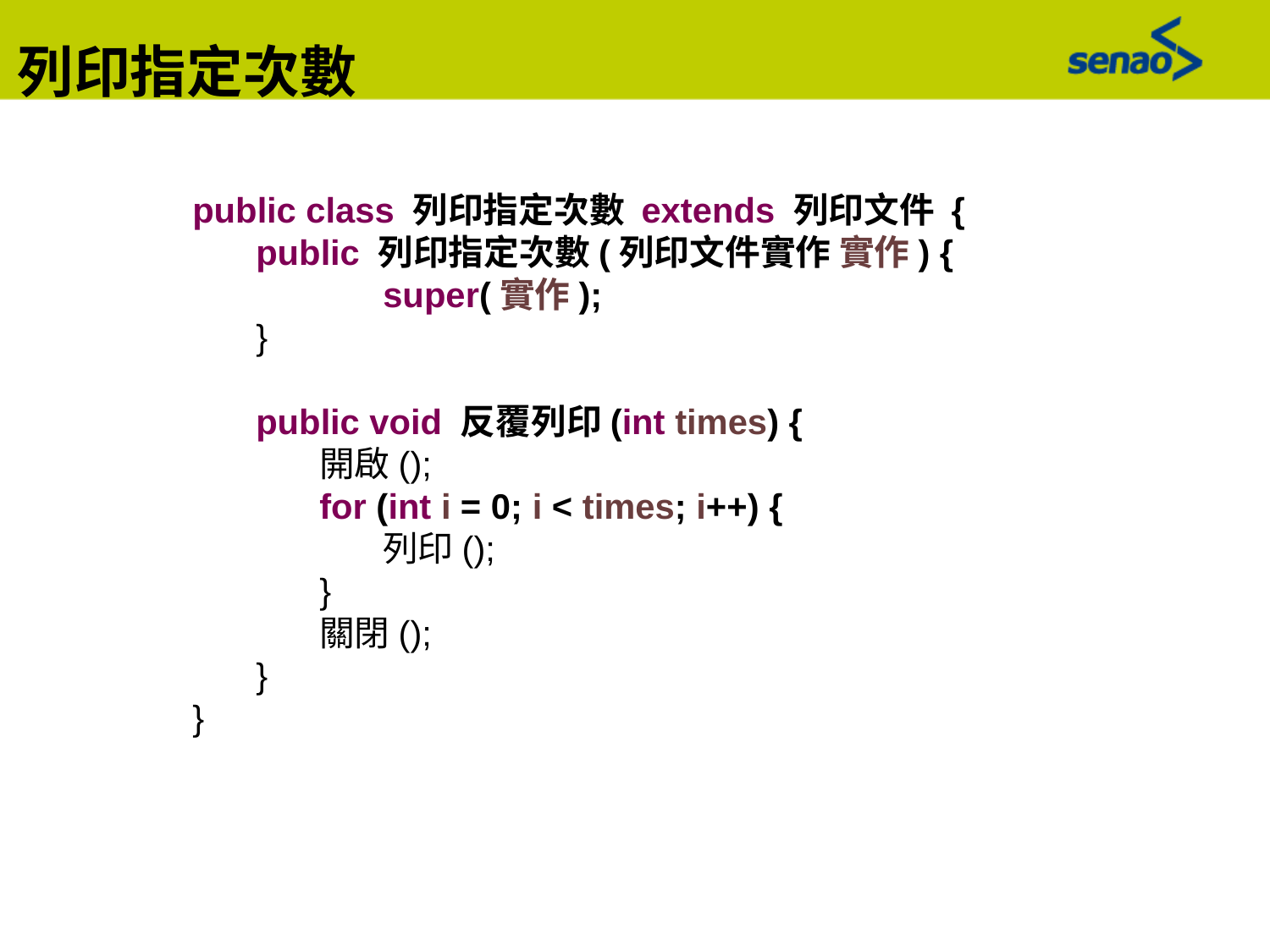

列印指定次數
public class 列印指定次數 extends 列印文件 {
public 列印指定次數(列印文件實作 實作) {
	super(實作);
}

public void 反覆列印(int times) {
開啟();
for (int i = 0; i < times; i++) {
列印();
}
關閉();
}
}